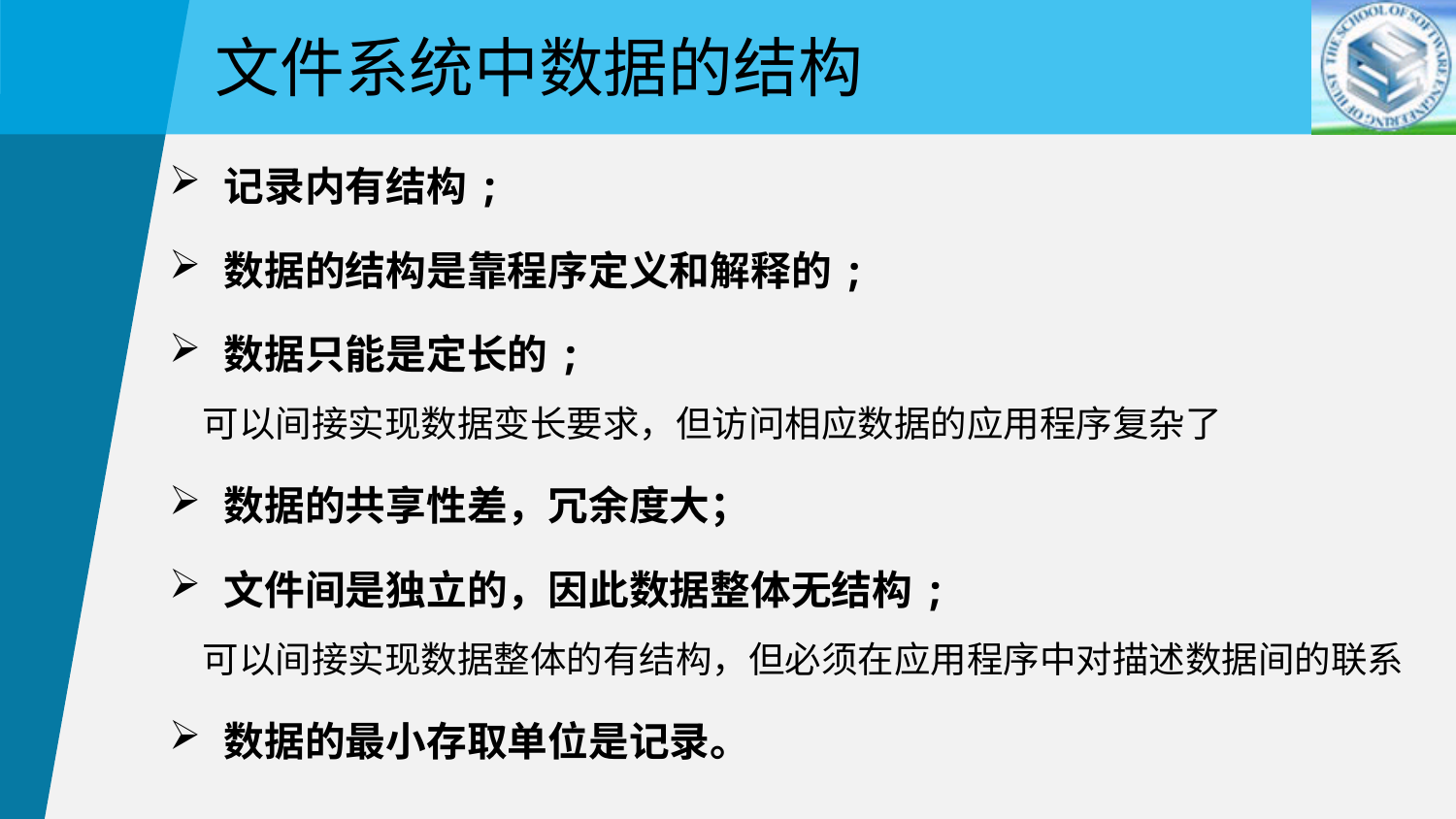

文件系统中数据的结构
记录内有结构;
数据的结构是靠程序定义和解释的;
数据只能是定长的;
   可以间接实现数据变长要求，但访问相应数据的应用程序复杂了
数据的共享性差，冗余度大；
文件间是独立的，因此数据整体无结构;
   可以间接实现数据整体的有结构，但必须在应用程序中对描述数据间的联系
数据的最小存取单位是记录。